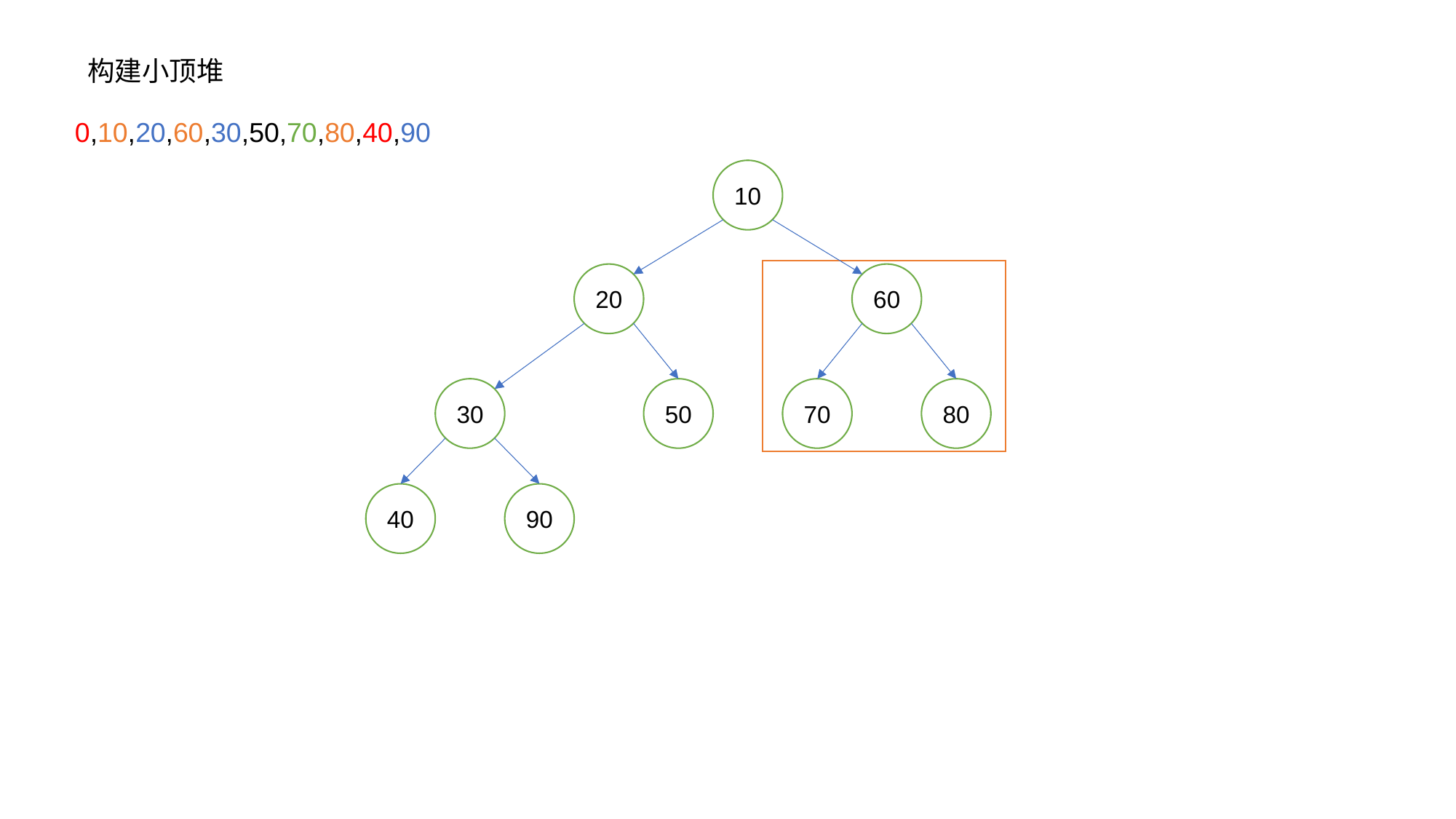

构建小顶堆
0,10,20,60,30,50,70,80,40,90
10

60
20
30
50
70
80
90
40